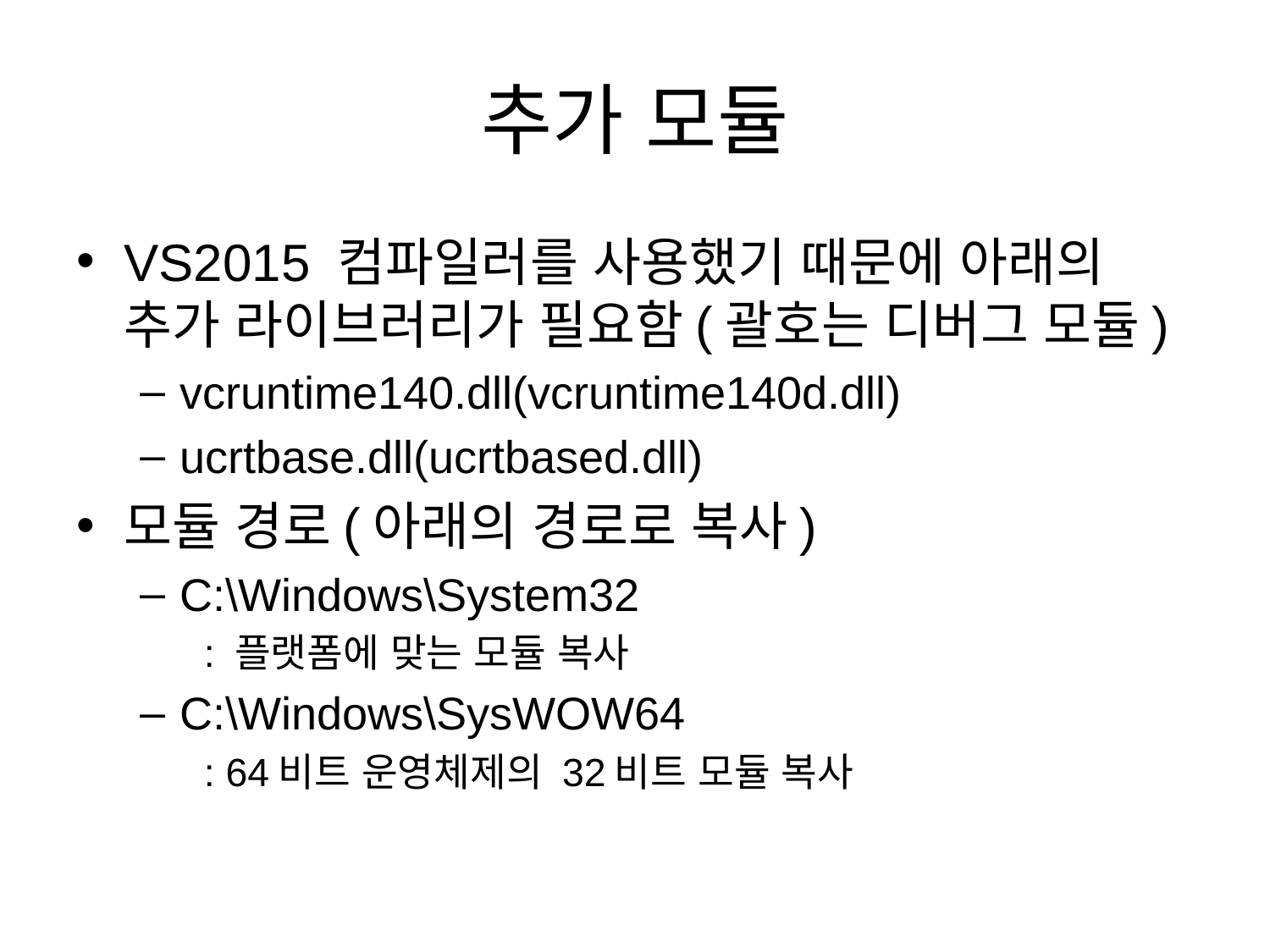

# 추가 모듈
VS2015 컴파일러를 사용했기 때문에 아래의 추가 라이브러리가 필요함(괄호는 디버그 모듈)
vcruntime140.dll(vcruntime140d.dll)
ucrtbase.dll(ucrtbased.dll)
모듈 경로(아래의 경로로 복사)
C:\Windows\System32
: 플랫폼에 맞는 모듈 복사
C:\Windows\SysWOW64
: 64비트 운영체제의 32비트 모듈 복사